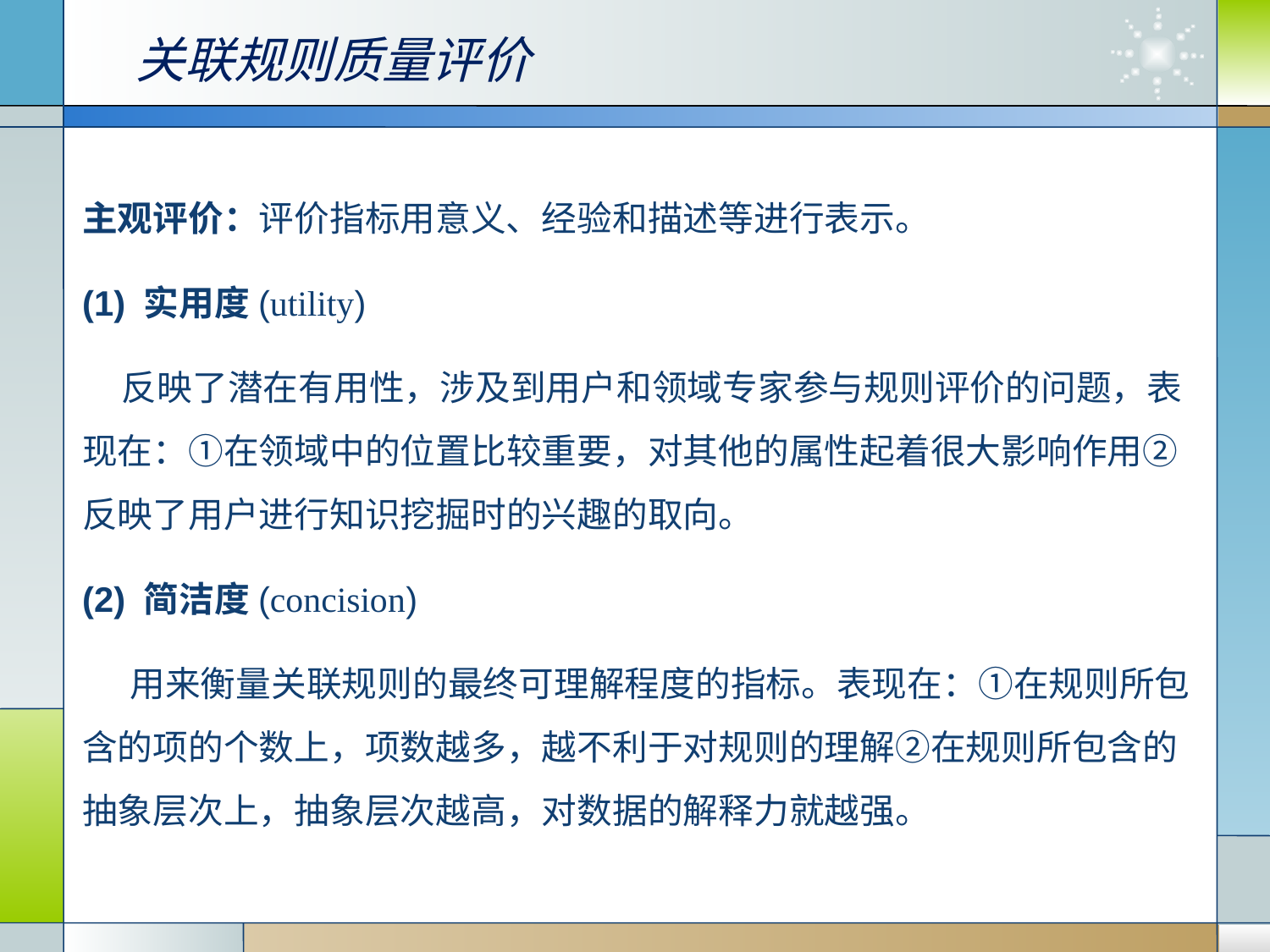

关联规则质量评价
主观评价：评价指标用意义、经验和描述等进行表示。
(1) 实用度(utility)
    反映了潜在有用性，涉及到用户和领域专家参与规则评价的问题，表现在：①在领域中的位置比较重要，对其他的属性起着很大影响作用②反映了用户进行知识挖掘时的兴趣的取向。
(2) 简洁度(concision)
     用来衡量关联规则的最终可理解程度的指标。表现在：①在规则所包含的项的个数上，项数越多，越不利于对规则的理解②在规则所包含的抽象层次上，抽象层次越高，对数据的解释力就越强。